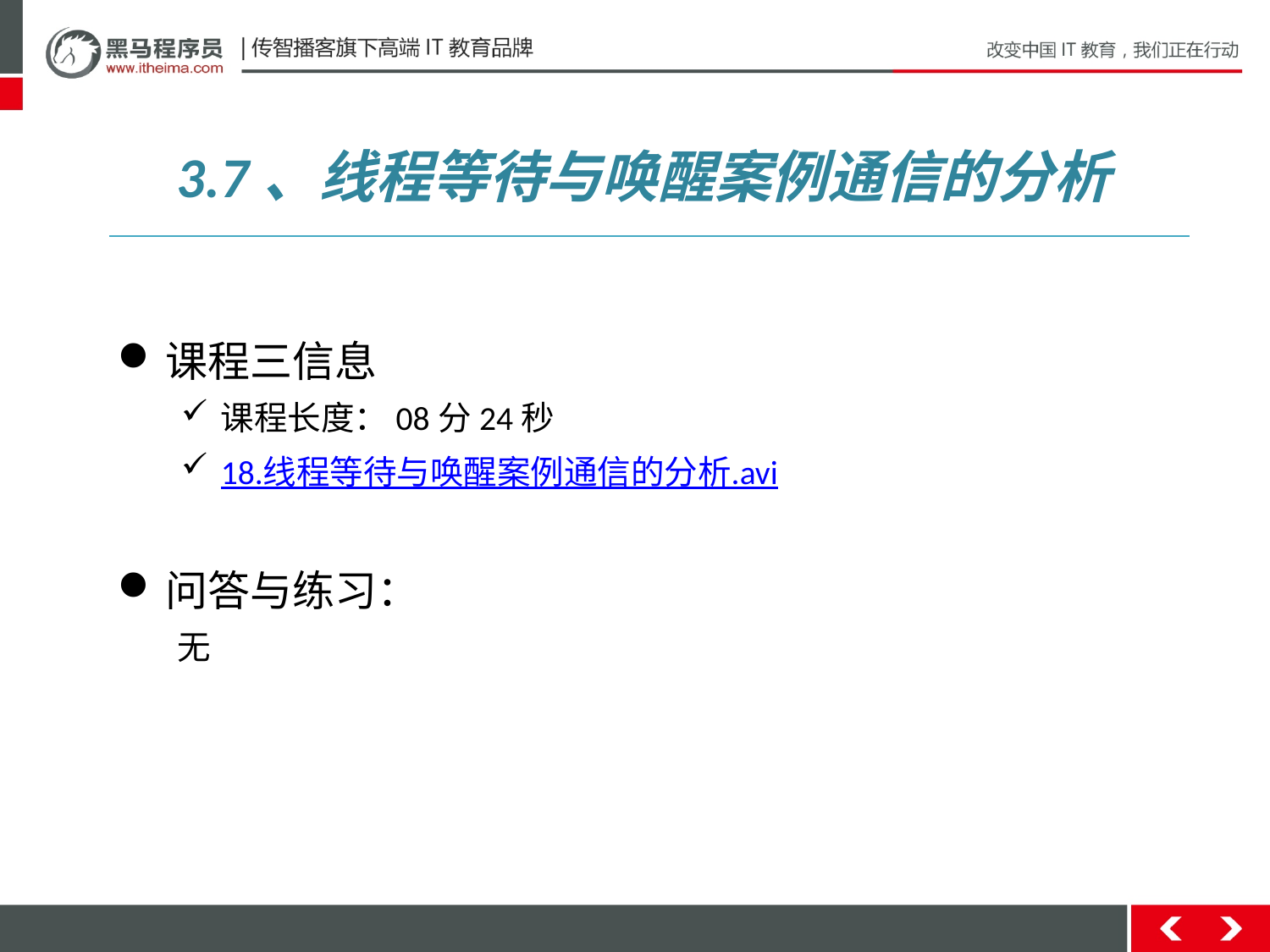

3.7、线程等待与唤醒案例通信的分析

课程三信息
课程长度：08分24秒
18.线程等待与唤醒案例通信的分析.avi

问答与练习：
       无